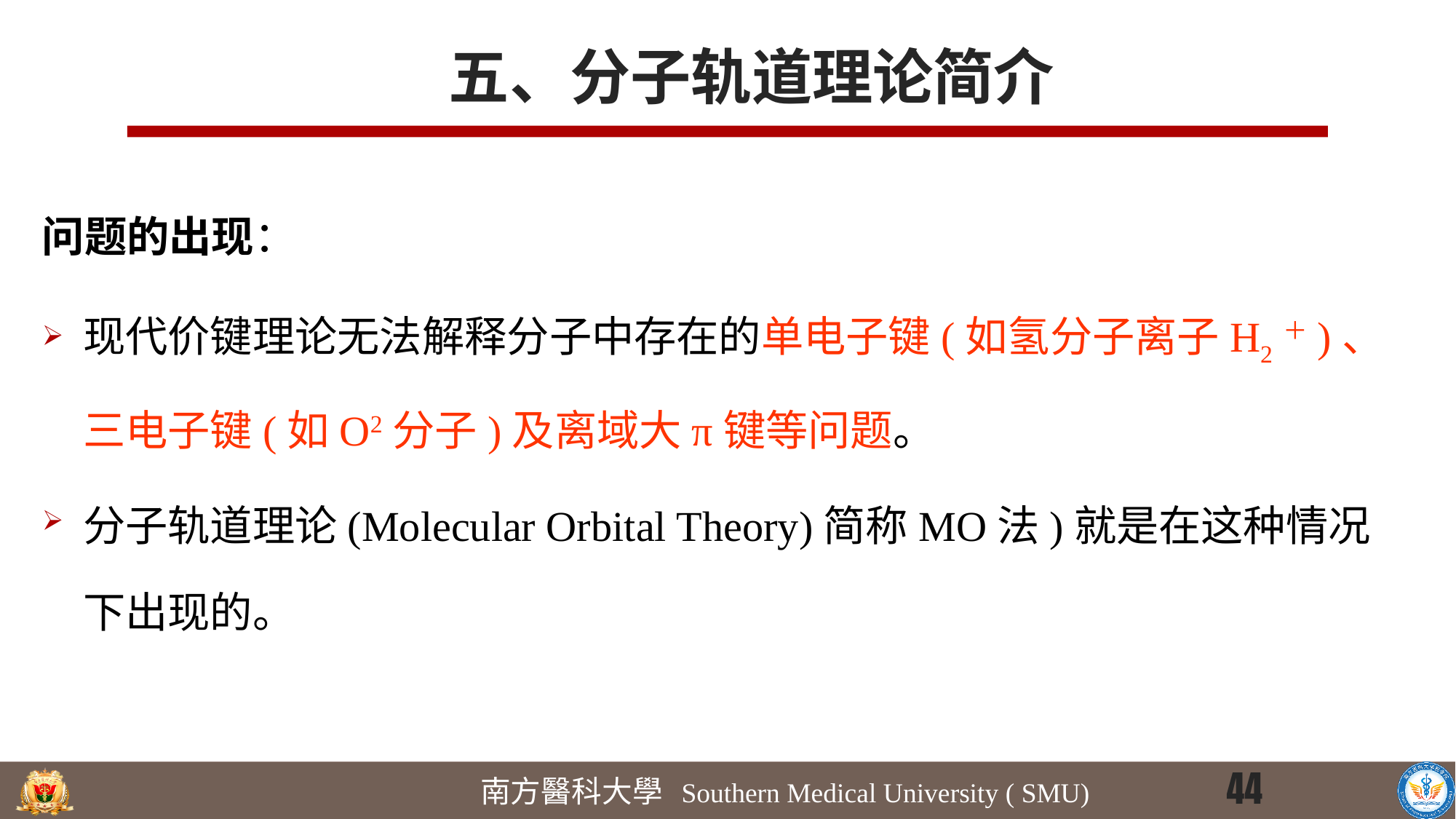

# 五、分子轨道理论简介
问题的出现：
现代价键理论无法解释分子中存在的单电子键(如氢分子离子H2＋)、三电子键(如O2分子)及离域大π键等问题。
分子轨道理论(Molecular Orbital Theory)简称MO法)就是在这种情况下出现的。

44